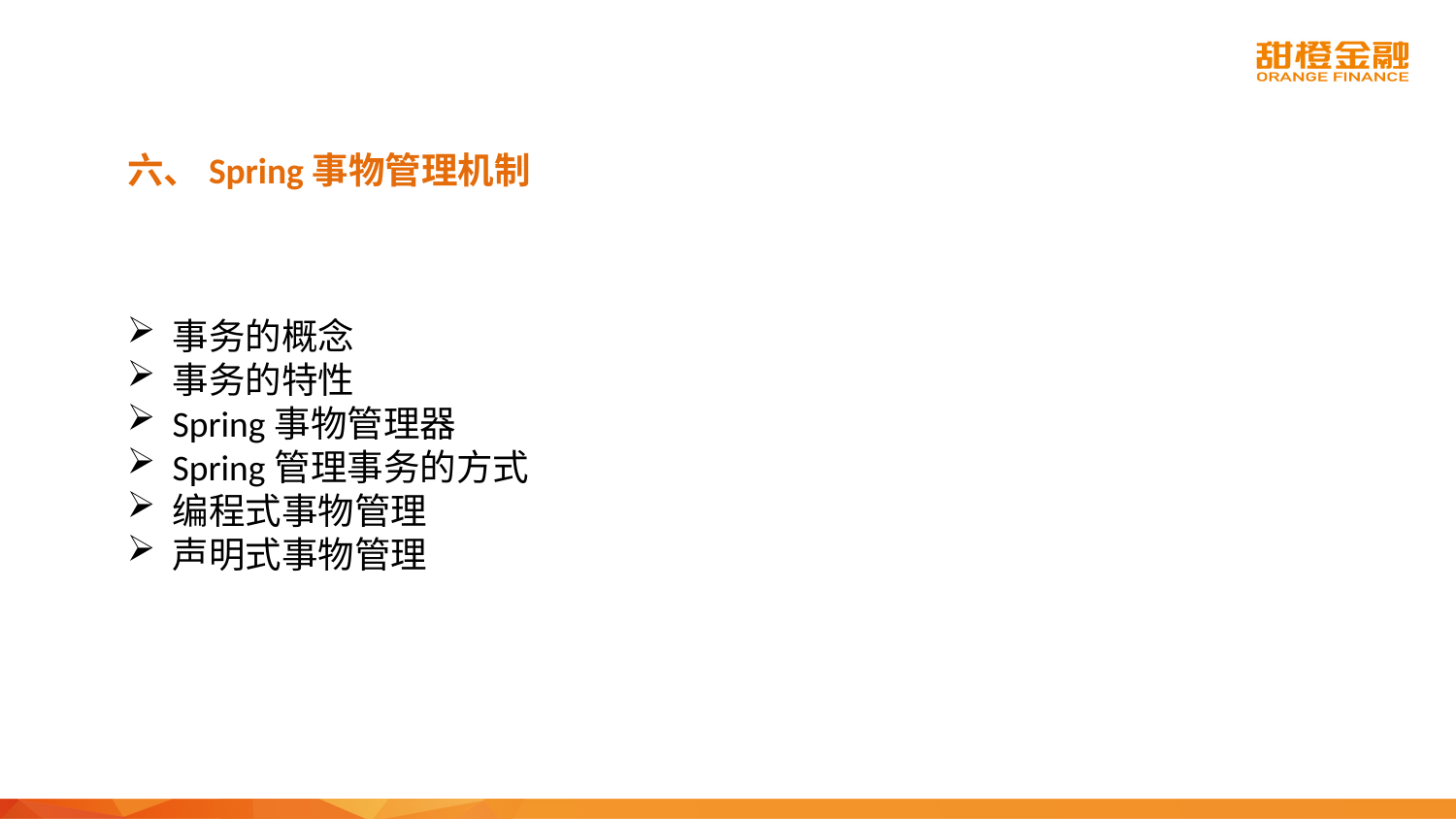

# 六、Spring事物管理机制
事务的概念
事务的特性
Spring事物管理器
Spring管理事务的方式
编程式事物管理
声明式事物管理